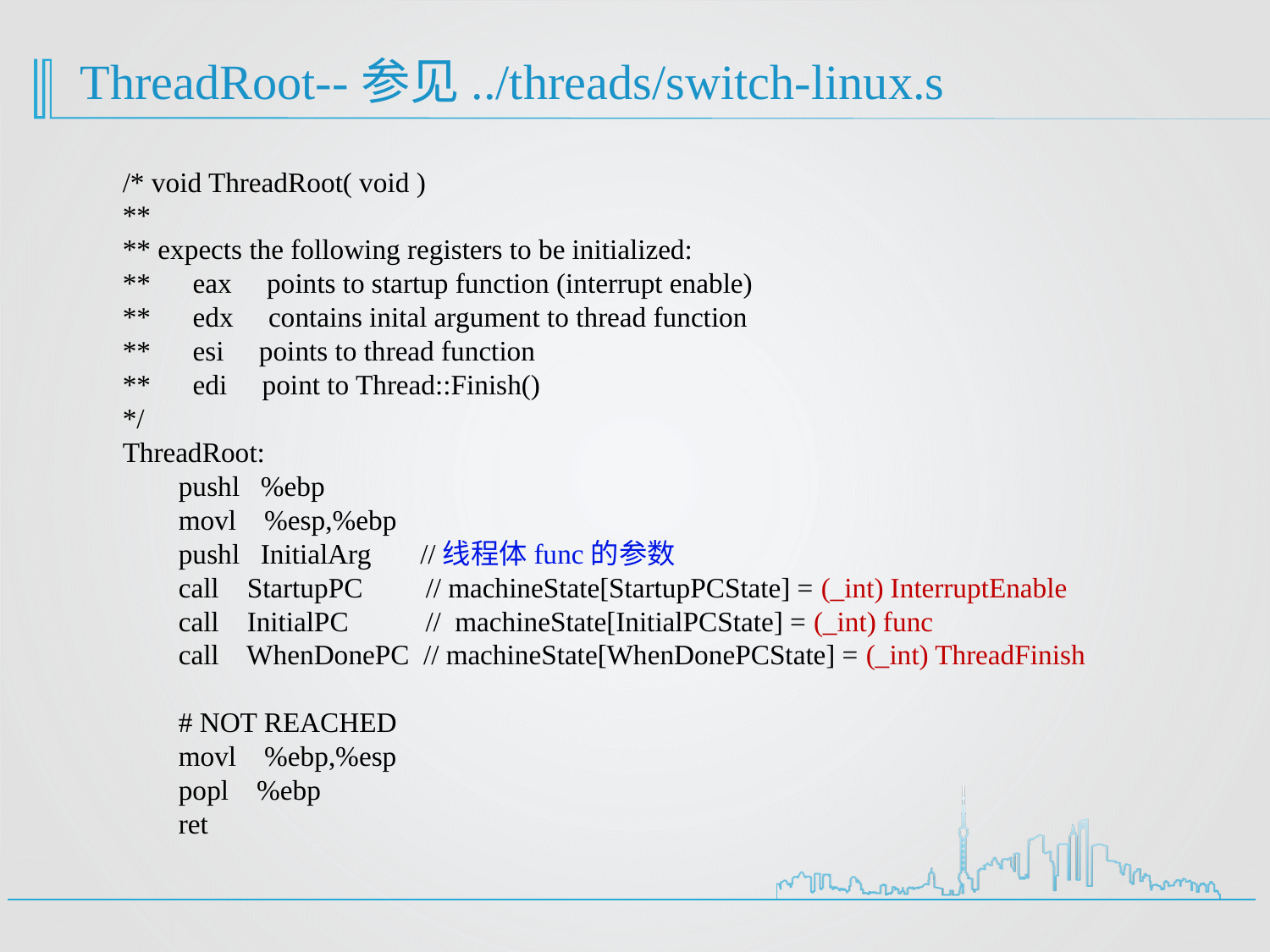

# ThreadRoot--参见../threads/switch-linux.s
/* void ThreadRoot( void )
**
** expects the following registers to be initialized:
**      eax     points to startup function (interrupt enable)
**      edx     contains inital argument to thread function
**      esi     points to thread function
**      edi     point to Thread::Finish()
*/
ThreadRoot:
        pushl   %ebp
        movl    %esp,%ebp
        pushl   InitialArg       //线程体func的参数
        call    StartupPC         // machineState[StartupPCState] = (_int) InterruptEnable
        call    InitialPC           //  machineState[InitialPCState] = (_int) func
        call    WhenDonePC  // machineState[WhenDonePCState] = (_int) ThreadFinish

        # NOT REACHED
        movl    %ebp,%esp
        popl    %ebp
        ret